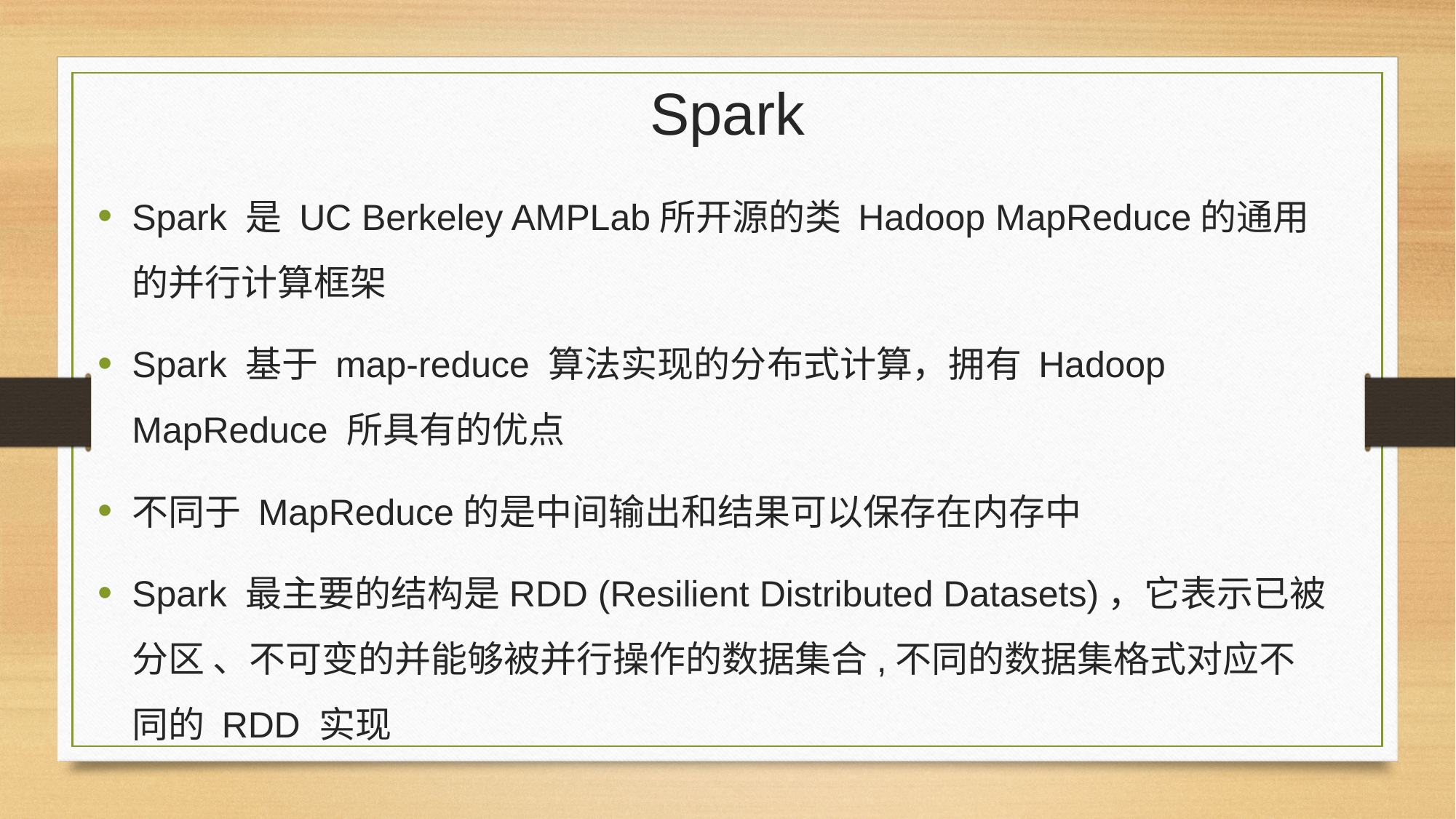

# Spark
Spark 是 UC Berkeley AMPLab所开源的类 Hadoop MapReduce的通用的并行计算框架
Spark 基于 map-reduce 算法实现的分布式计算，拥有 Hadoop MapReduce 所具有的优点
不同于 MapReduce的是中间输出和结果可以保存在内存中
Spark 最主要的结构是RDD (Resilient Distributed Datasets)，它表示已被分区 、不可变的并能够被并行操作的数据集合,不同的数据集格式对应不同的 RDD 实现